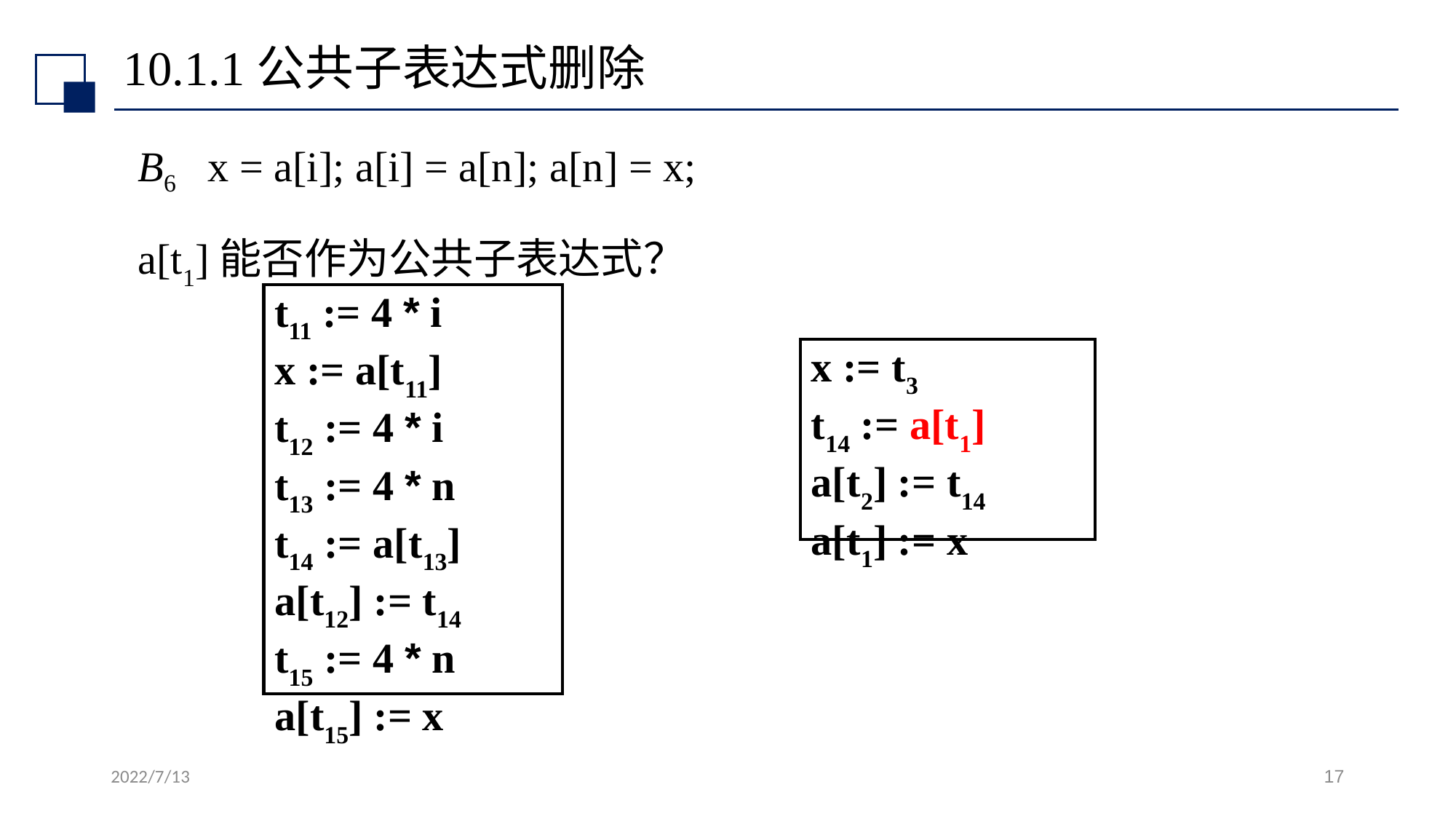

# 10.1.1公共子表达式删除
B6   x = a[i]; a[i] = a[n]; a[n] = x;
a[t1]能否作为公共子表达式？
t11 := 4 * i
x := a[t11]
t12 := 4 * i
t13 := 4 * n
t14 := a[t13]
a[t12] := t14
t15 := 4 * n
a[t15] := x
x := t3
t14 := a[t1]
a[t2] := t14
a[t1] := x
2022/7/13
17